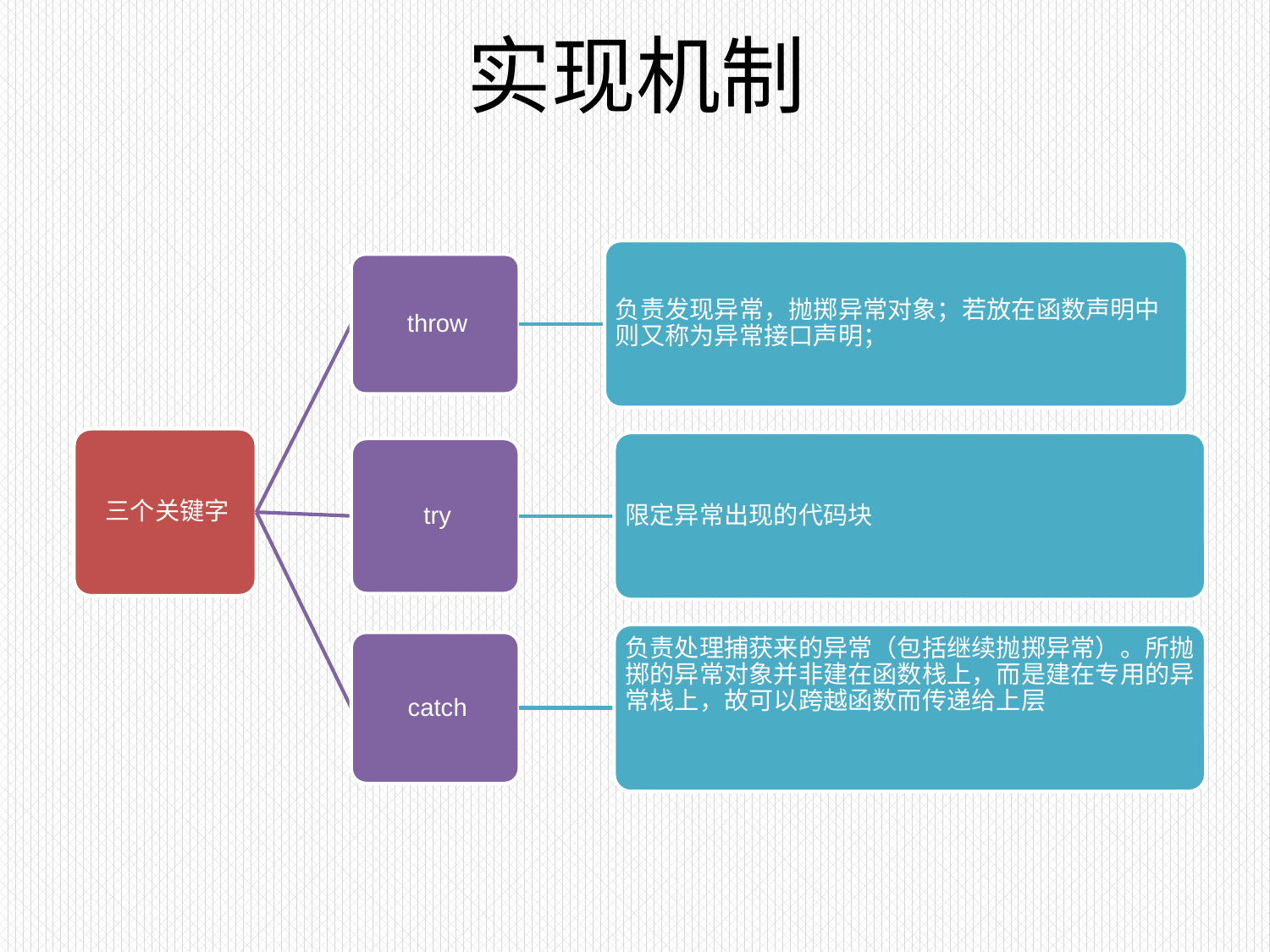

# 实现机制
三个关键字

throw

负责发现异常，抛掷异常对象；若放在函数声明中则又称为异常接口声明；

try

限定异常出现的代码块

catch

负责处理捕获来的异常（包括继续抛掷异常）。所抛掷的异常对象并非建在函数栈上，而是建在专用的异常栈上，故可以跨越函数而传递给上层